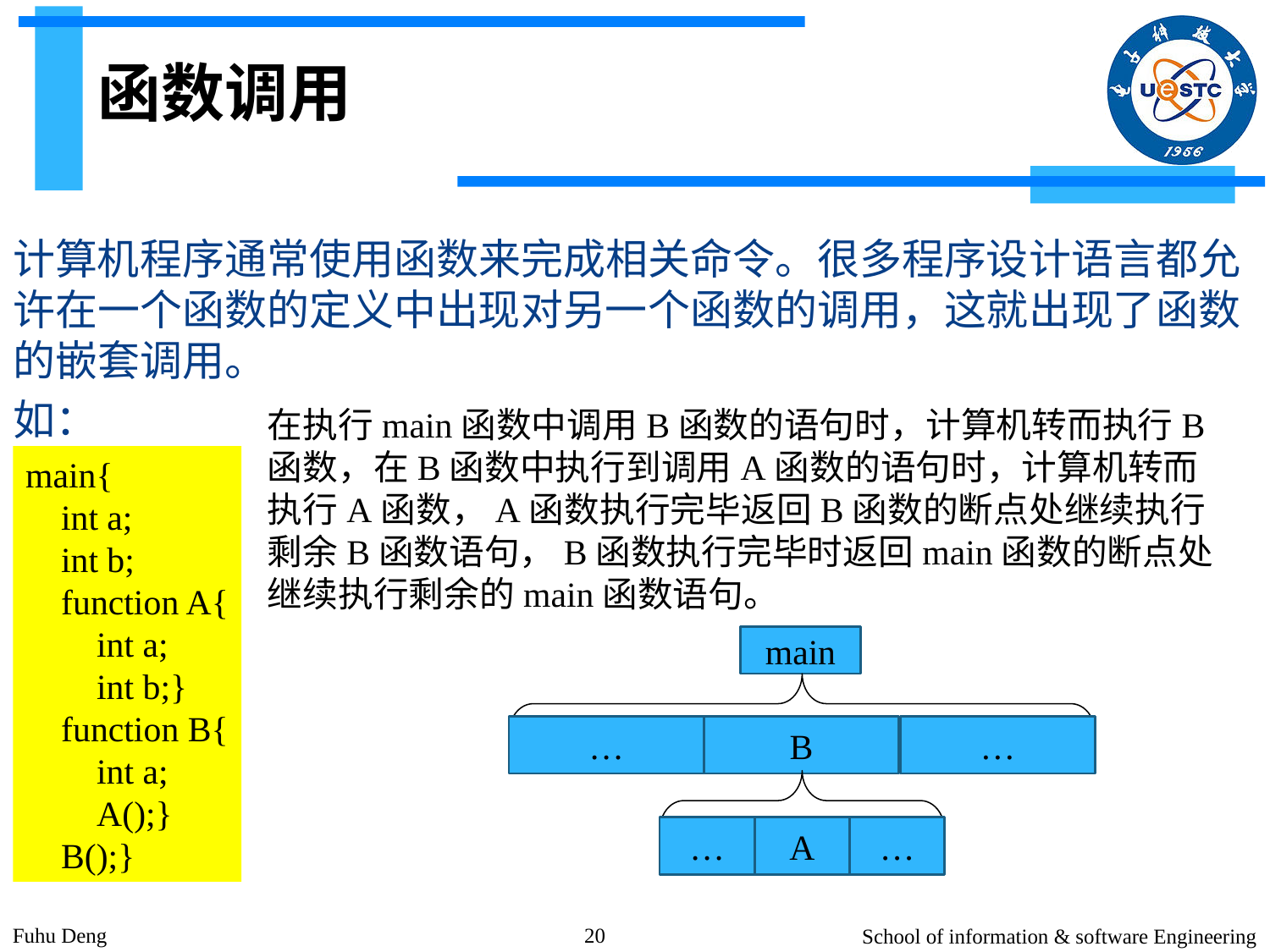

# 函数调用
计算机程序通常使用函数来完成相关命令。很多程序设计语言都允许在一个函数的定义中出现对另一个函数的调用，这就出现了函数的嵌套调用。
如：
在执行main函数中调用B函数的语句时，计算机转而执行B函数，在B函数中执行到调用A函数的语句时，计算机转而执行A函数，A函数执行完毕返回B函数的断点处继续执行剩余B函数语句，B函数执行完毕时返回main函数的断点处继续执行剩余的main函数语句。

main{
    int a;
    int b;
    function A{
        int a;
        int b;}
    function B{
        int a;
        A();}
    B();}
main

…
B
…
…
A
…
Fuhu Deng
20
School of information & software Engineering